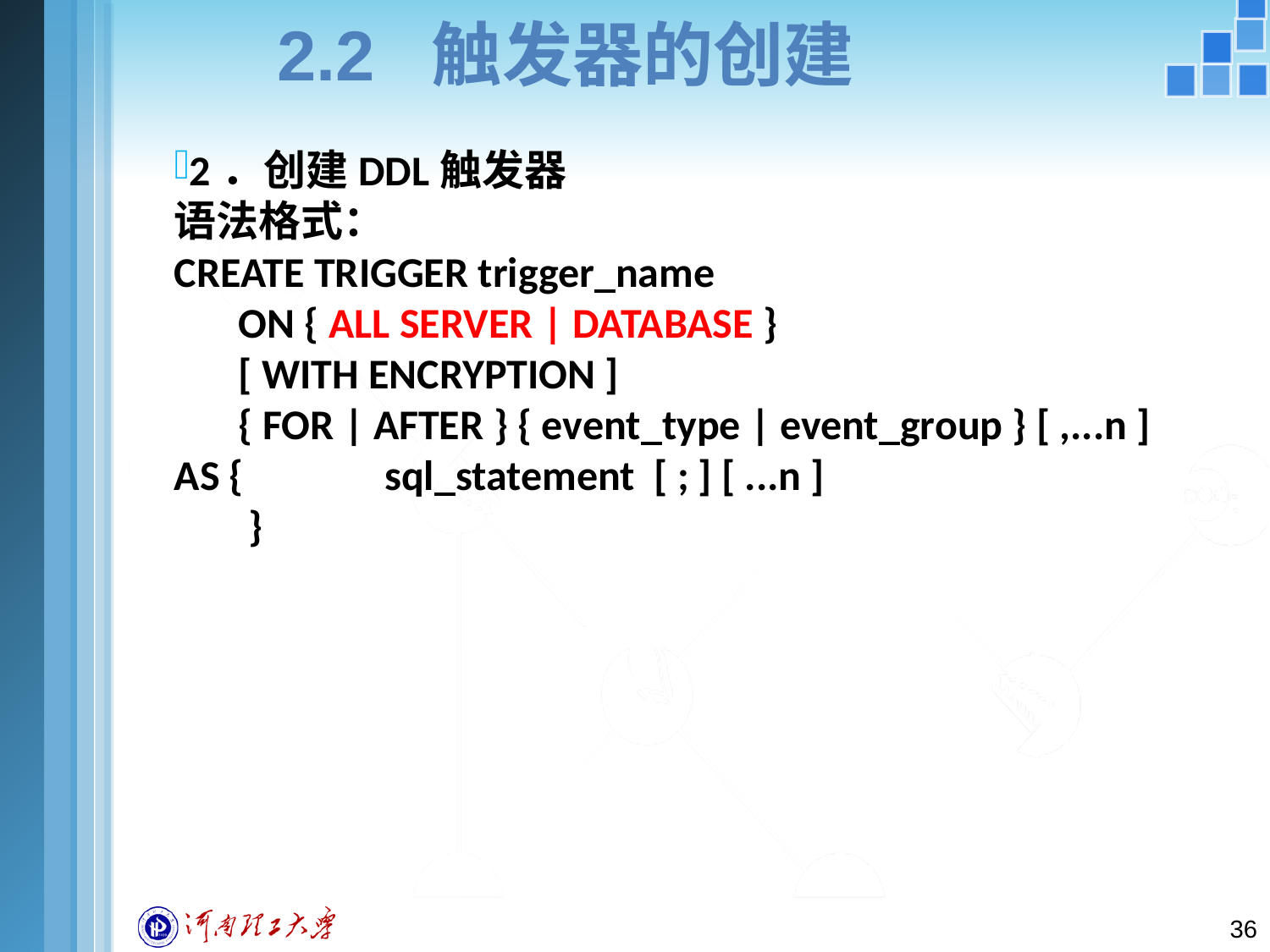

# 2.2  触发器的创建
2．创建DDL触发器
语法格式：
CREATE TRIGGER trigger_name
	ON { ALL SERVER | DATABASE }
	[ WITH ENCRYPTION ]
	{ FOR | AFTER } { event_type | event_group } [ ,...n ]
AS {	  sql_statement  [ ; ] [ ...n ]
	 }